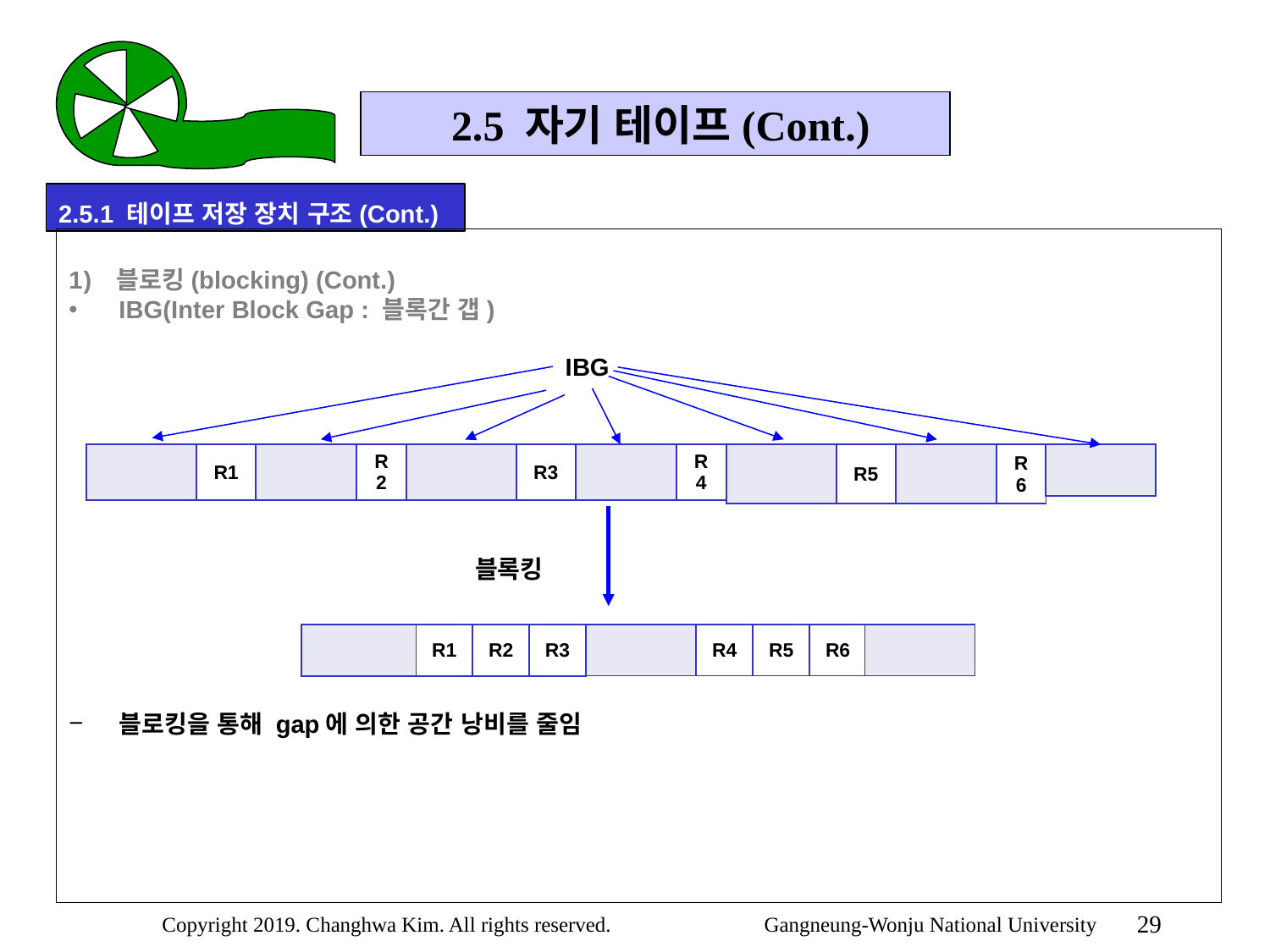

2.5 자기 테이프(Cont.)
2.5.1 테이프 저장 장치 구조(Cont.)

블로킹(blocking) (Cont.)
IBG(Inter Block Gap : 블록간 갭)

블로킹을 통해 gap에 의한 공간 낭비를 줄임

IBG
|  | R1 |  | R2 |
| --- | --- | --- | --- |
|  | R3 |  | R4 |
| --- | --- | --- | --- |
|  | R5 |  | R6 |
| --- | --- | --- | --- |
|  |
| --- |
블록킹
|  |
| --- |
| R4 | R5 | R6 |
| --- | --- | --- |
|  |
| --- |
|  | R1 | R2 | R3 |
| --- | --- | --- | --- |
29
Copyright 2019. Changhwa Kim. All rights reserved.                             Gangneung-Wonju National University